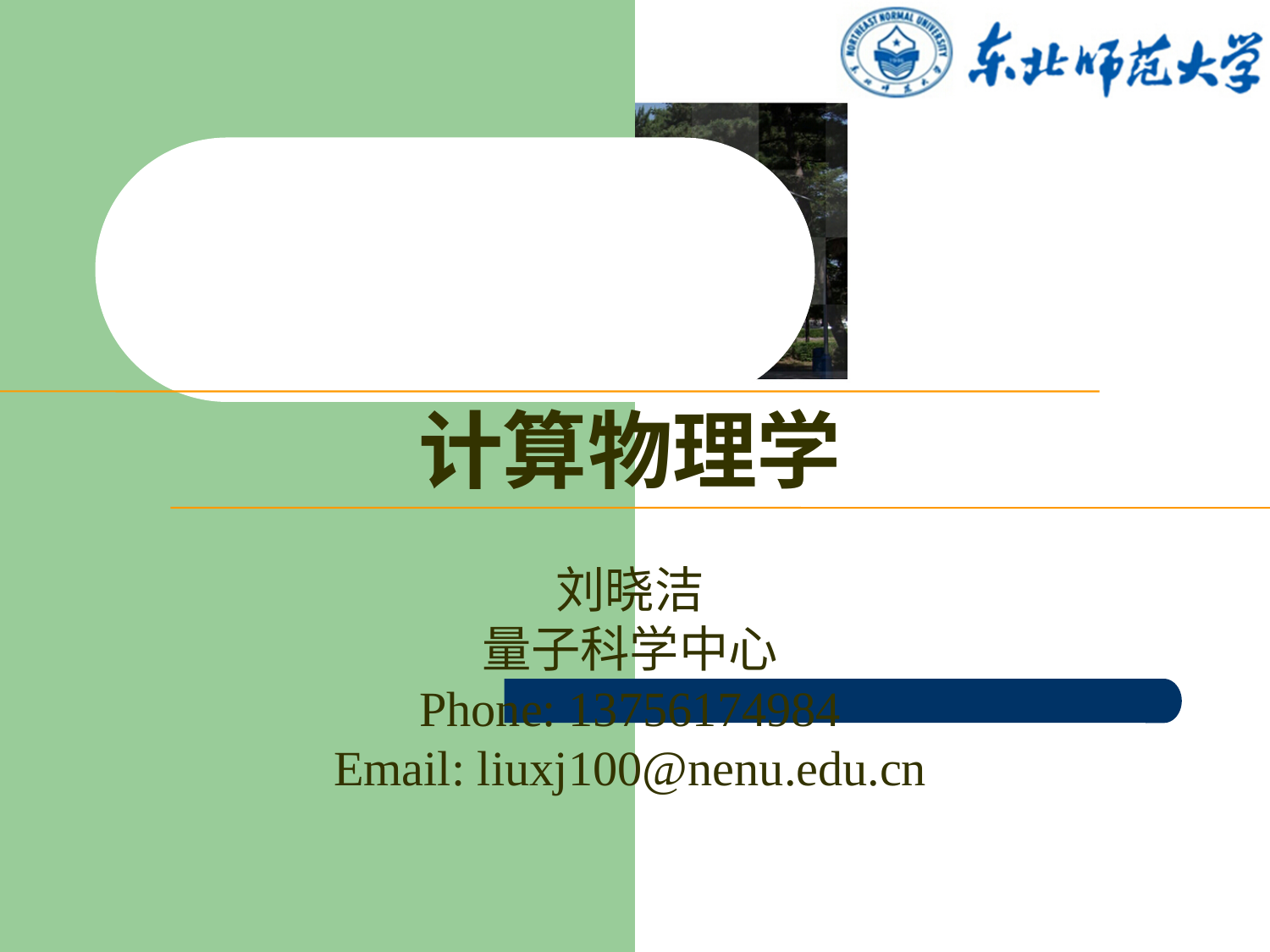

计算物理学

刘晓洁
量子科学中心
Phone: 13756174984
Email: liuxj100@nenu.edu.cn